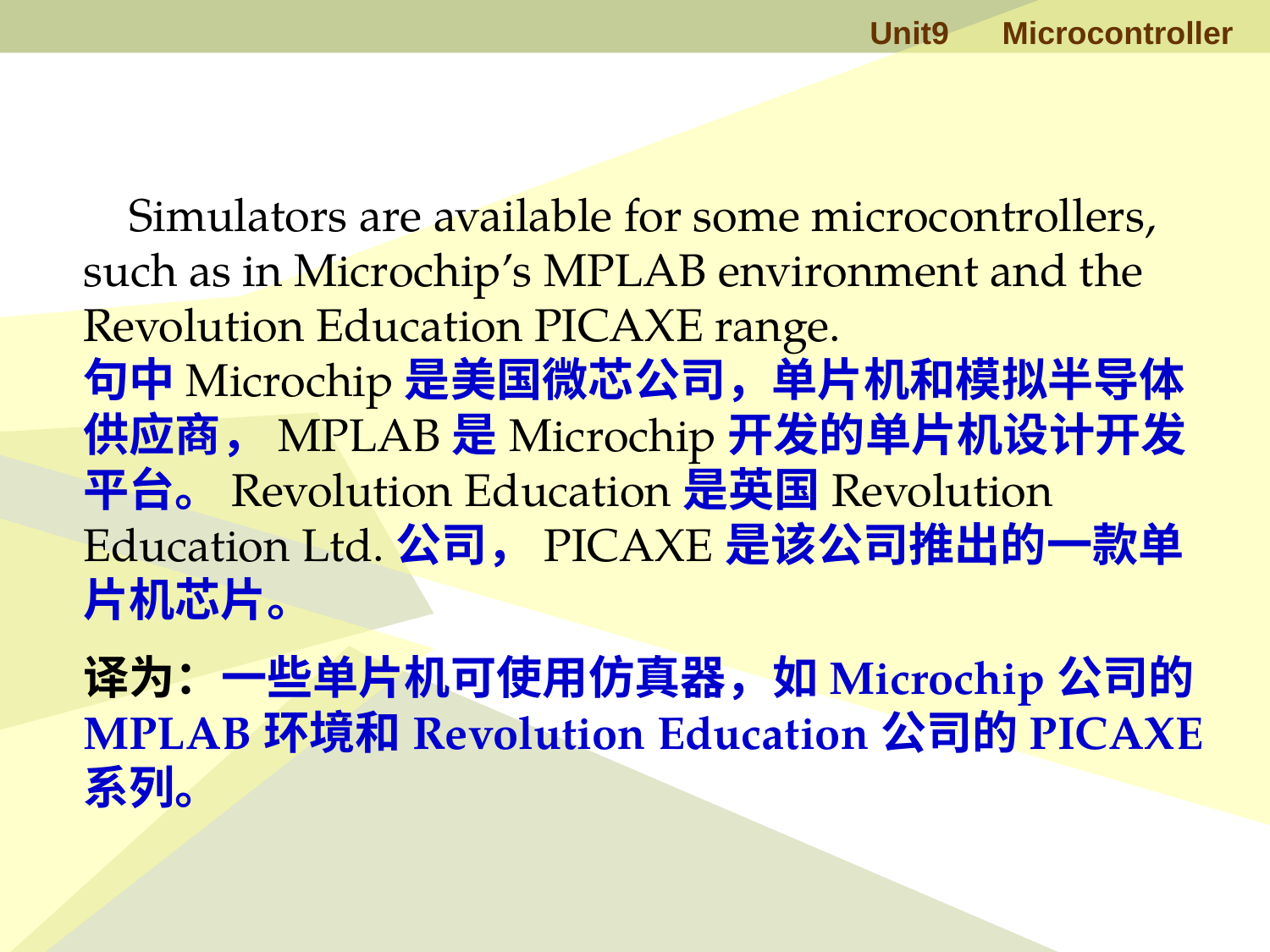

Simulators are available for some microcontrollers, such as in Microchip’s MPLAB environment and the Revolution Education PICAXE range.
句中Microchip是美国微芯公司，单片机和模拟半导体供应商，MPLAB是Microchip开发的单片机设计开发平台。Revolution Education是英国Revolution Education Ltd.公司，PICAXE是该公司推出的一款单片机芯片。
译为：一些单片机可使用仿真器，如Microchip公司的MPLAB环境和Revolution Education公司的PICAXE系列。